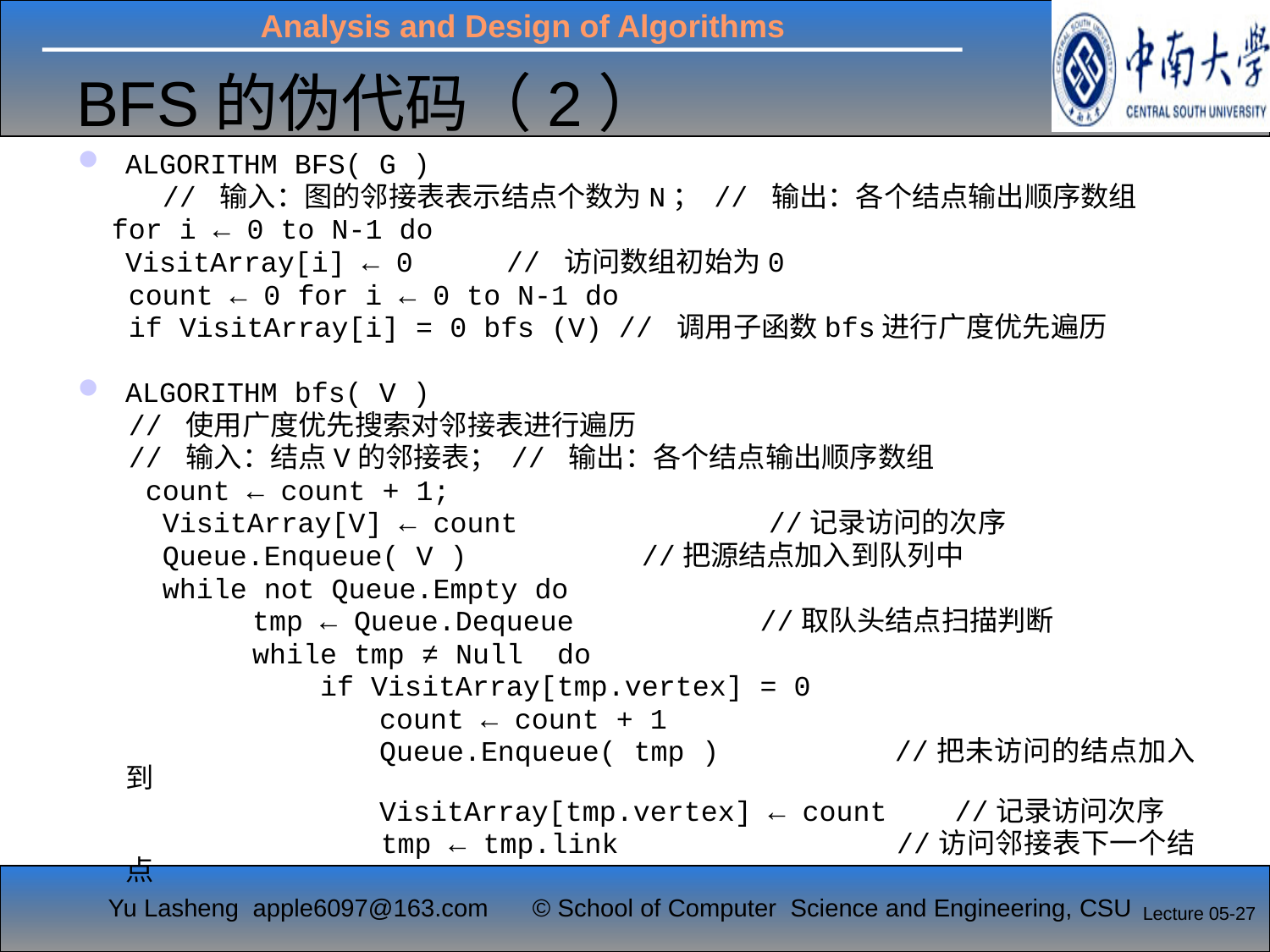

# BFS的伪代码（2）
ALGORITHM BFS( G )
     // 输入：图的邻接表表示结点个数为N； // 输出：各个结点输出顺序数组
  for i ← 0 to N-1 do
  	VisitArray[i] ← 0	// 访问数组初始为0
   count ← 0 for i ← 0 to N-1 do
   if VisitArray[i] = 0 bfs (V) // 调用子函数bfs进行广度优先遍历

ALGORITHM bfs( V )
   // 使用广度优先搜索对邻接表进行遍历
   // 输入：结点V的邻接表； // 输出：各个结点输出顺序数组
    count ← count + 1;
     VisitArray[V] ← count	        //记录访问的次序
     Queue.Enqueue( V )	        //把源结点加入到队列中
     while not Queue.Empty do
    	tmp ← Queue.Dequeue           //取队头结点扫描判断
    	while tmp ≠ Null  do
   	    if VisitArray[tmp.vertex] = 0
			count ← count + 1
			Queue.Enqueue( tmp )          //把未访问的结点加入到
			VisitArray[tmp.vertex] ← count    //记录访问次序
   		tmp ← tmp.link	               //访问邻接表下一个结点
Lecture 05-27